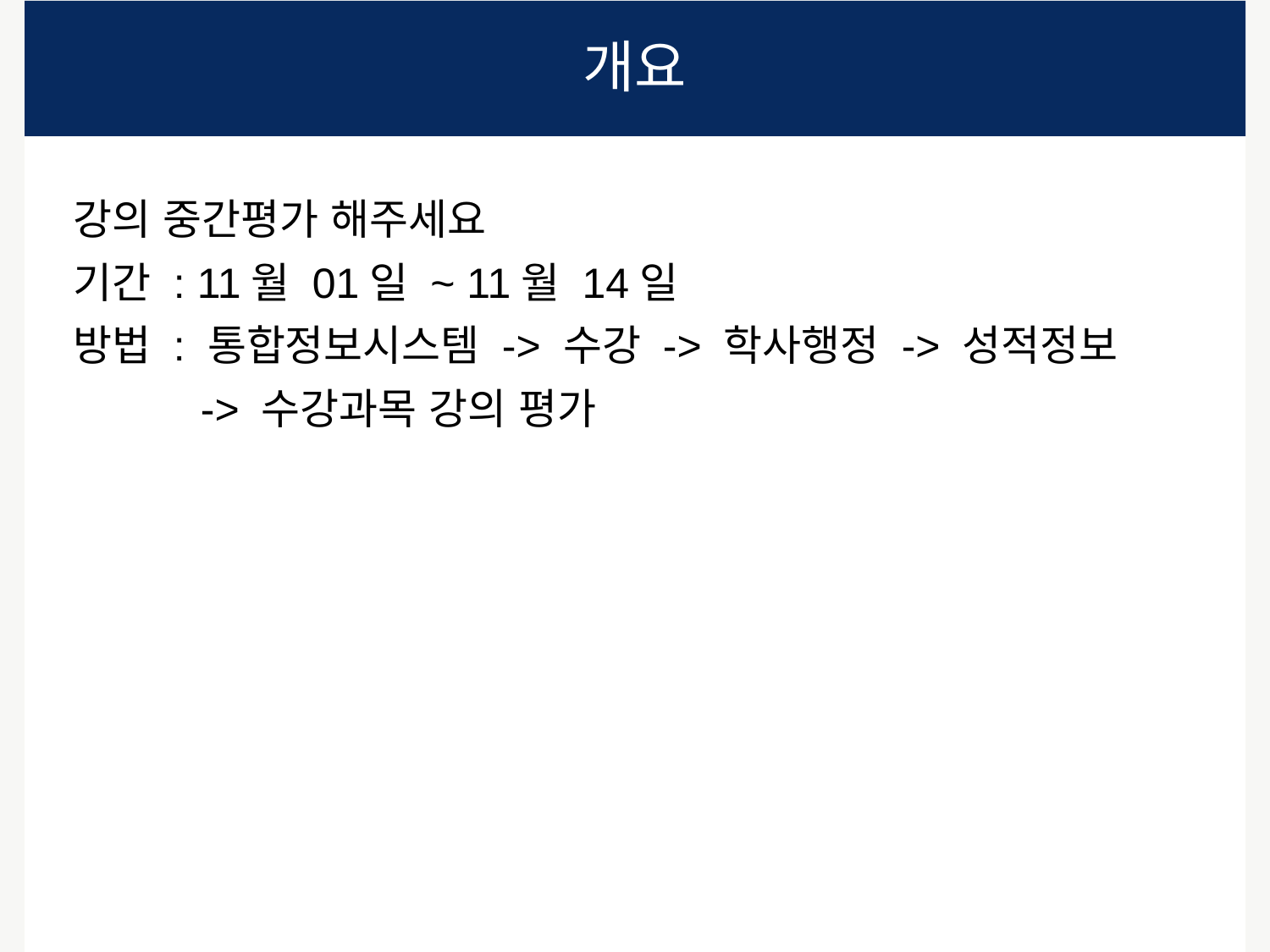

# 개요
강의 중간평가 해주세요
기간 : 11월 01일 ~ 11월 14일
방법 : 통합정보시스템 -> 수강 -> 학사행정 -> 성적정보
	-> 수강과목 강의 평가